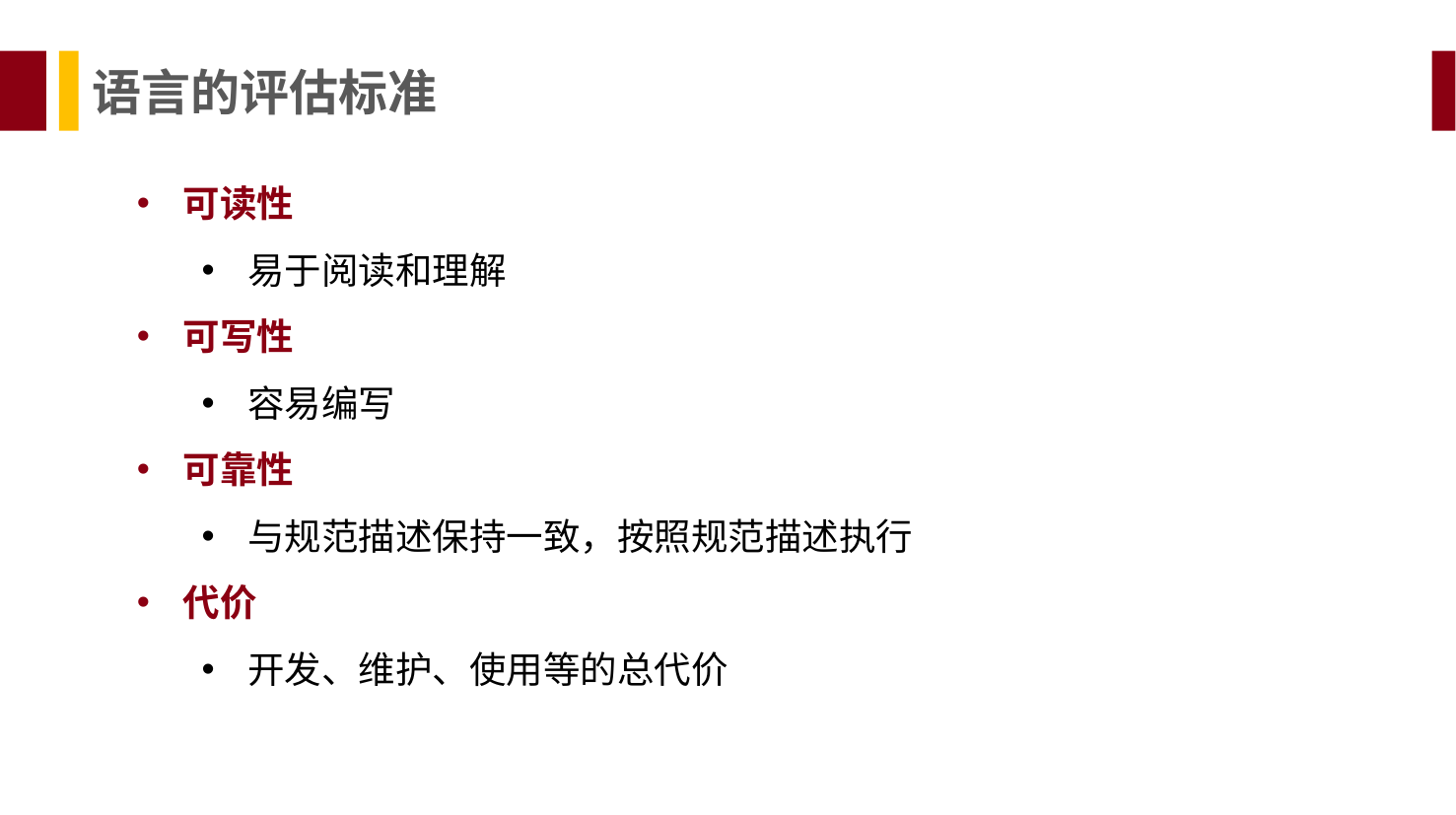

语言的评估标准
可读性
易于阅读和理解
可写性
容易编写
可靠性
与规范描述保持一致，按照规范描述执行
代价
开发、维护、使用等的总代价